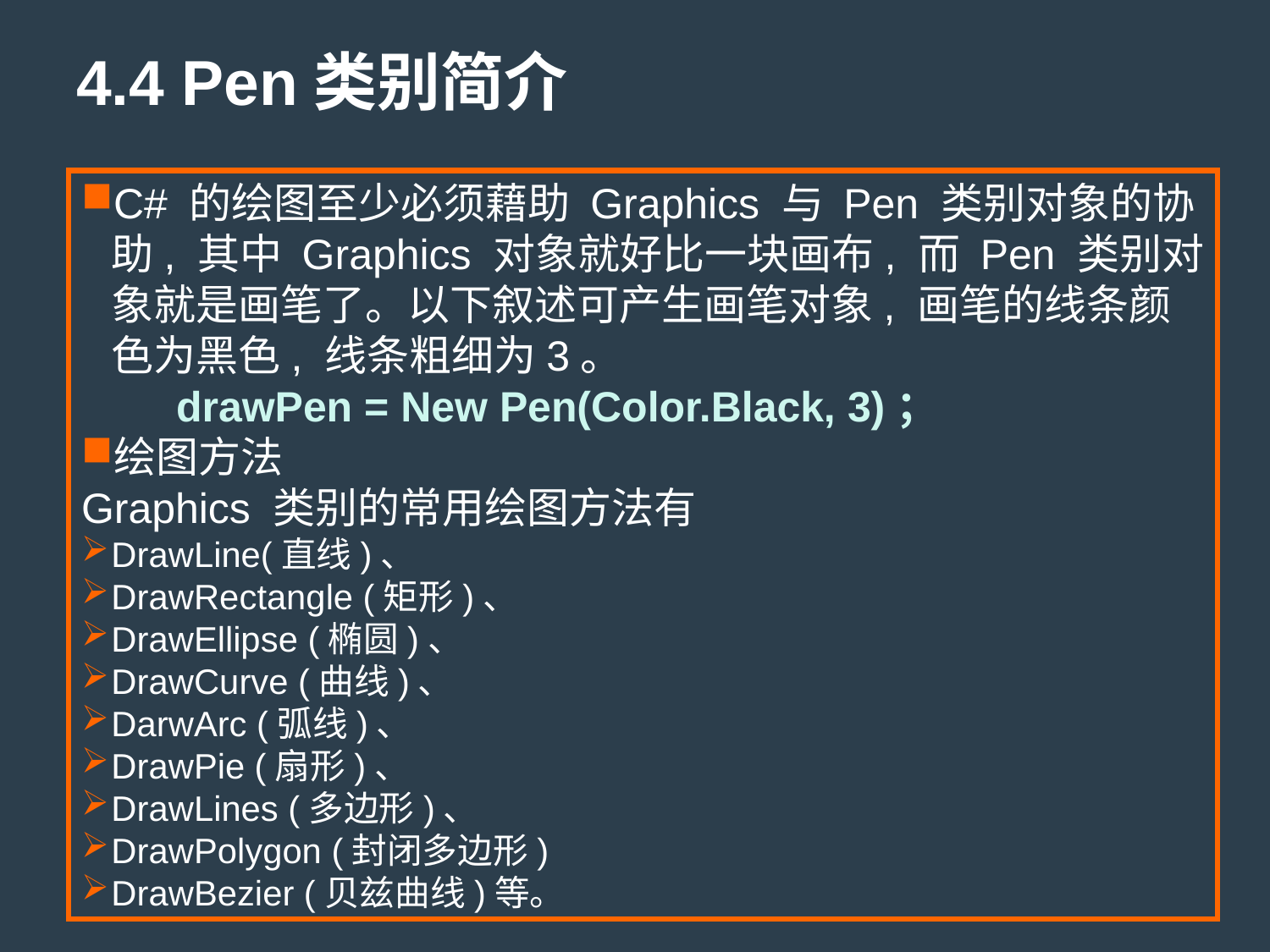

# 4.4 Pen类别简介
C# 的绘图至少必须藉助 Graphics 与 Pen 类别对象的协助, 其中 Graphics 对象就好比一块画布, 而 Pen 类别对象就是画笔了。以下叙述可产生画笔对象, 画笔的线条颜色为黑色, 线条粗细为3。
        drawPen = New Pen(Color.Black, 3)；
绘图方法
Graphics 类别的常用绘图方法有
DrawLine(直线)、
DrawRectangle (矩形)、
DrawEllipse (椭圆)、
DrawCurve (曲线)、
DarwArc (弧线)、
DrawPie (扇形)、
DrawLines (多边形)、
DrawPolygon (封闭多边形)
DrawBezier (贝兹曲线)等。